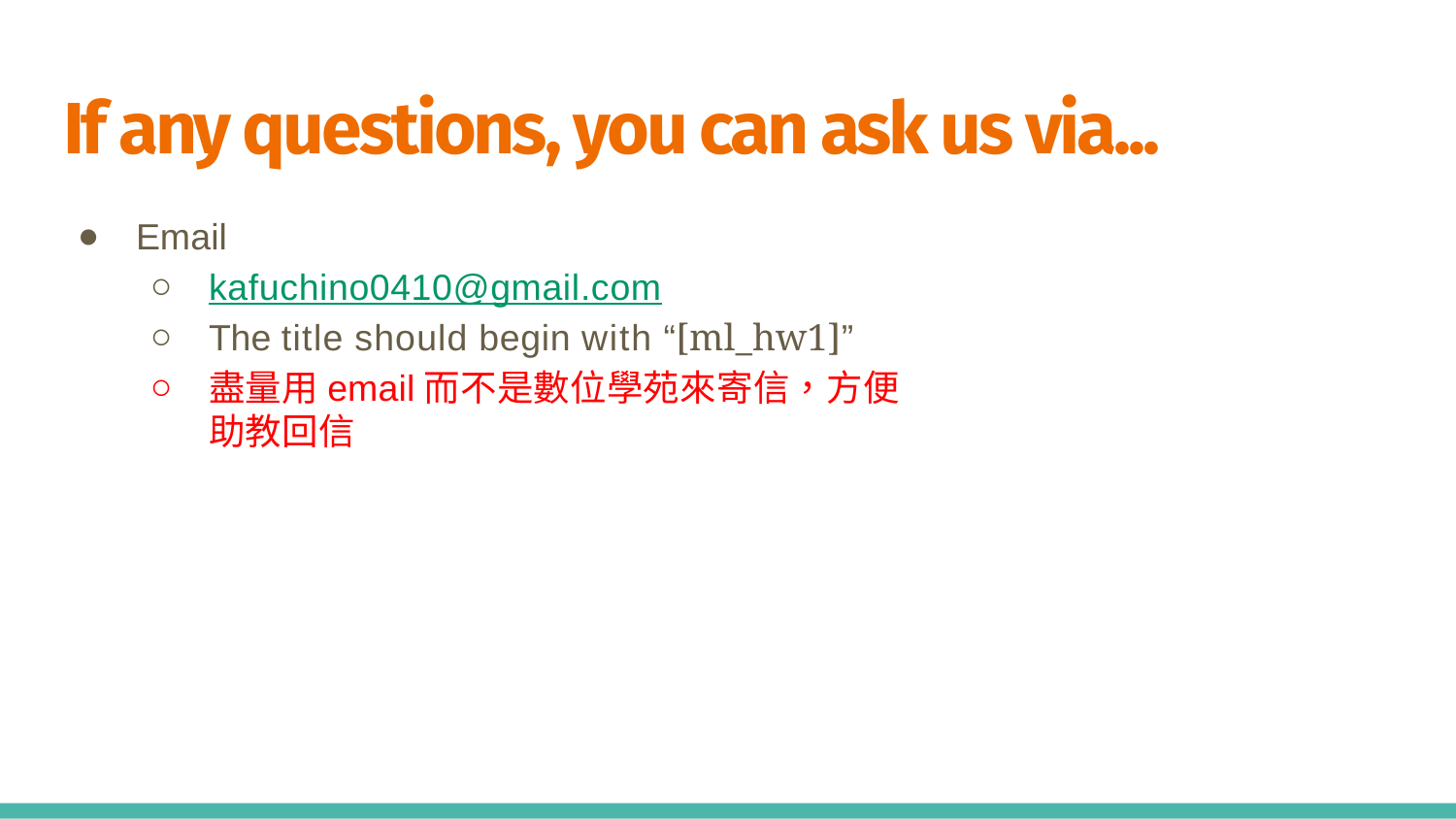

# If any questions, you can ask us via...
Email
kafuchino0410@gmail.com
The title should begin with “[ml_hw1]”
盡量用email而不是數位學苑來寄信，方便助教回信